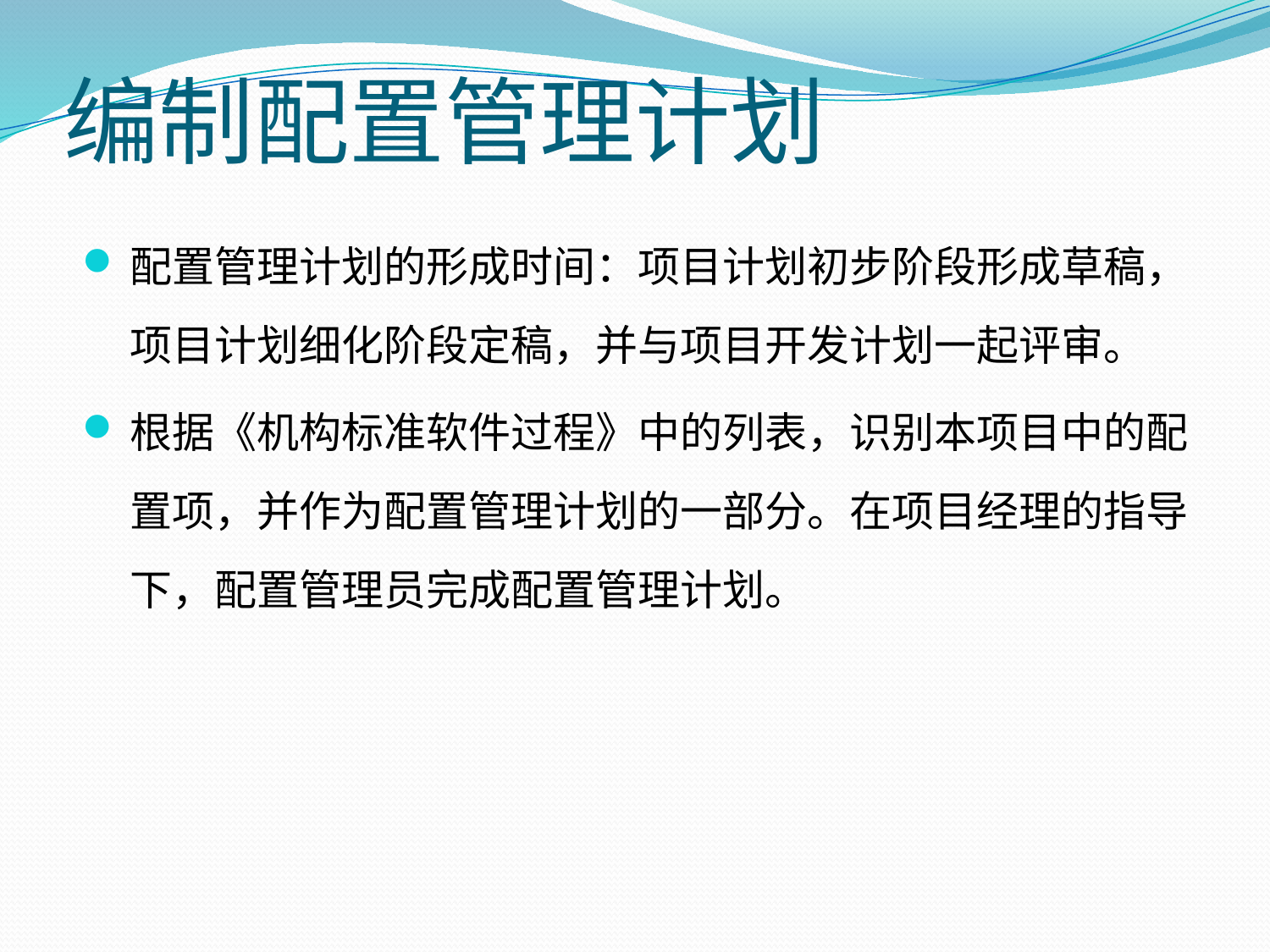

编制配置管理计划
配置管理计划的形成时间：项目计划初步阶段形成草稿，项目计划细化阶段定稿，并与项目开发计划一起评审。
根据《机构标准软件过程》中的列表，识别本项目中的配置项，并作为配置管理计划的一部分。在项目经理的指导下，配置管理员完成配置管理计划。